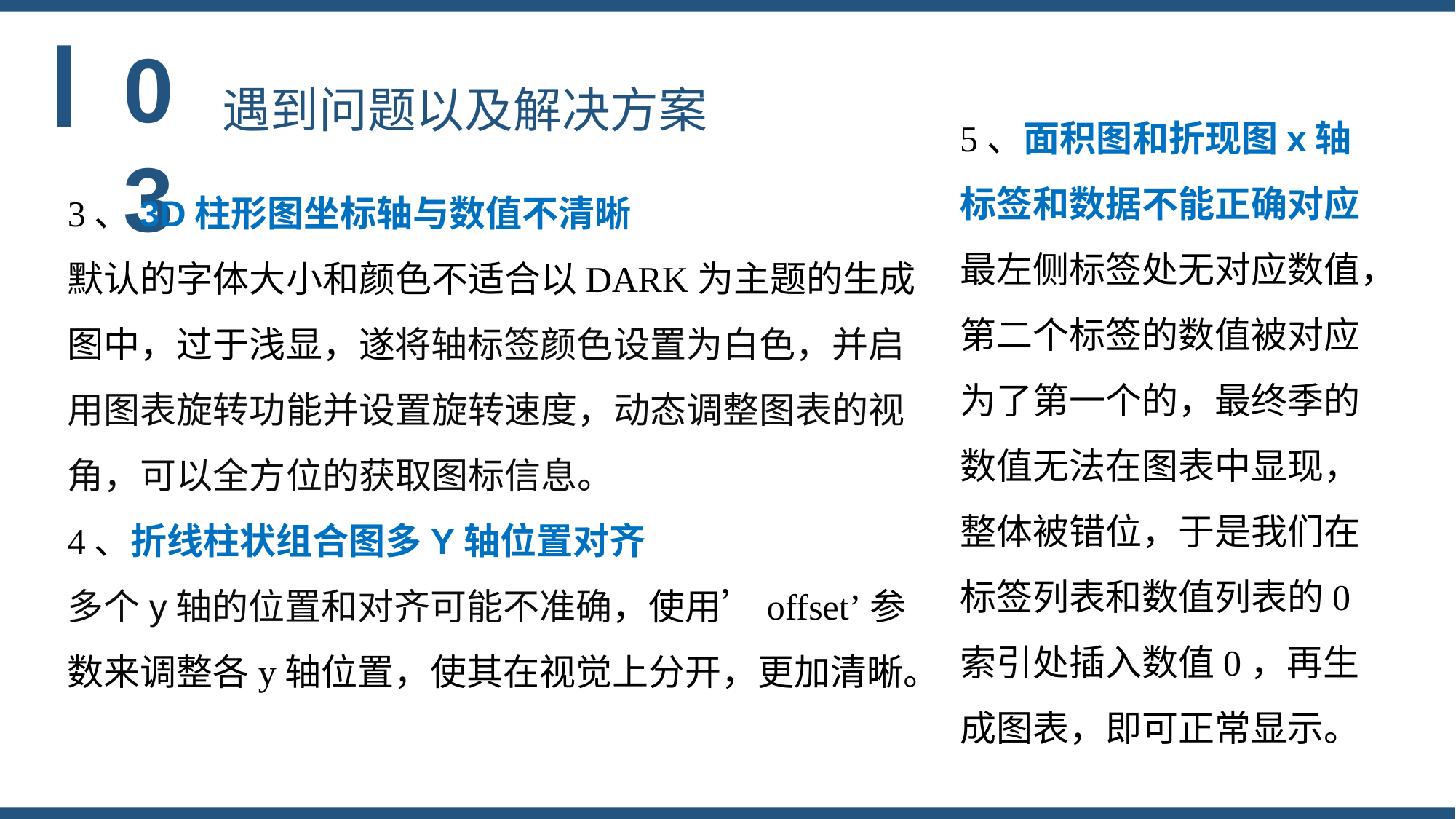

遇到问题以及解决方案
03

5、面积图和折现图x轴标签和数据不能正确对应
最左侧标签处无对应数值，第二个标签的数值被对应为了第一个的，最终季的数值无法在图表中显现，整体被错位，于是我们在标签列表和数值列表的0索引处插入数值0，再生成图表，即可正常显示。

3、3D柱形图坐标轴与数值不清晰
默认的字体大小和颜色不适合以DARK为主题的生成图中，过于浅显，遂将轴标签颜色设置为白色，并启用图表旋转功能并设置旋转速度，动态调整图表的视角，可以全方位的获取图标信息。
4、折线柱状组合图多Y轴位置对齐
多个y轴的位置和对齐可能不准确，使用’offset’参数来调整各y轴位置，使其在视觉上分开，更加清晰。